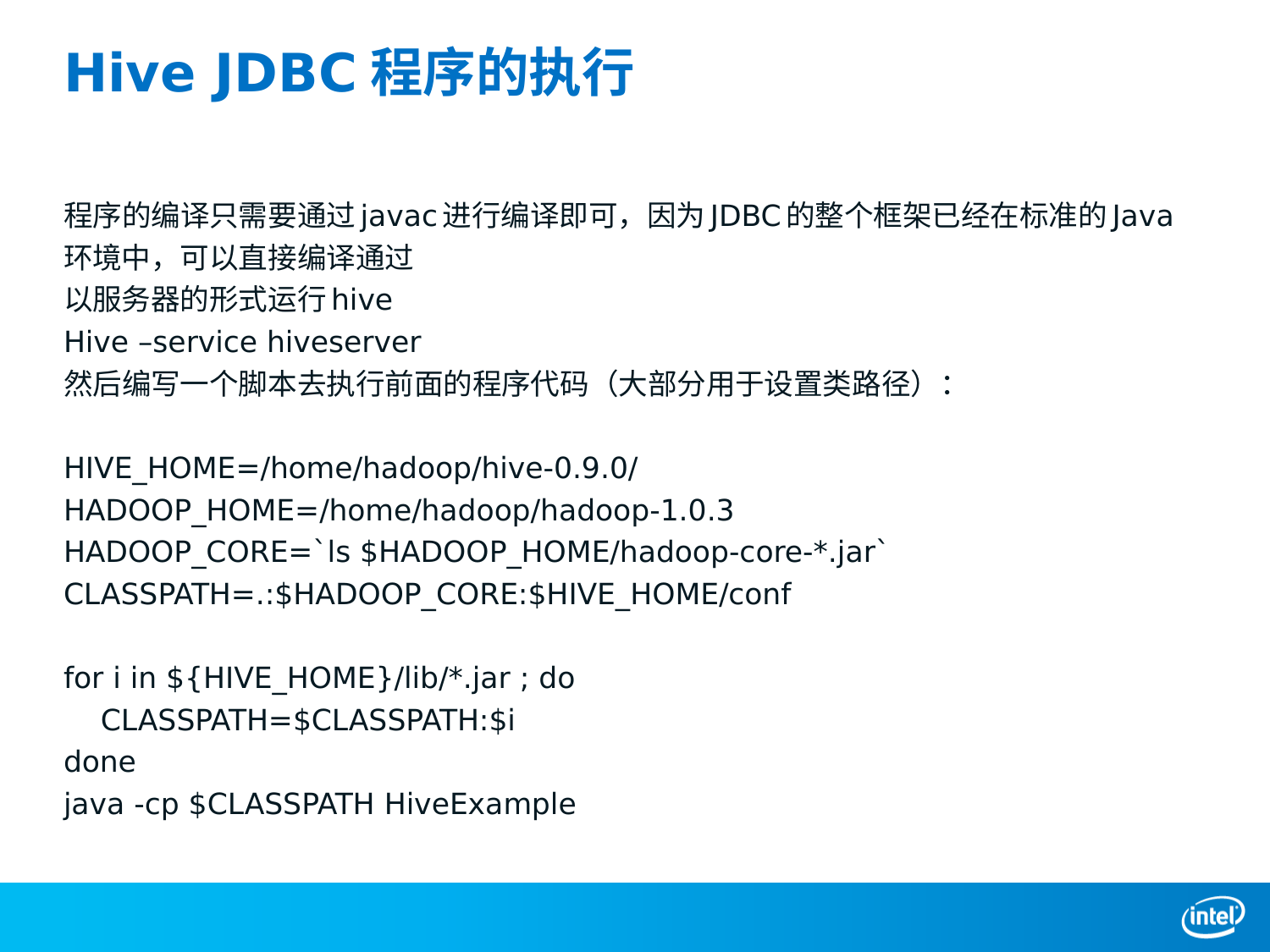

# Hive JDBC程序的执行
程序的编译只需要通过javac进行编译即可，因为JDBC的整个框架已经在标准的Java环境中，可以直接编译通过
以服务器的形式运行hive
Hive –service hiveserver
然后编写一个脚本去执行前面的程序代码（大部分用于设置类路径）：

HIVE_HOME=/home/hadoop/hive-0.9.0/
HADOOP_HOME=/home/hadoop/hadoop-1.0.3
HADOOP_CORE=`ls $HADOOP_HOME/hadoop-core-*.jar`
CLASSPATH=.:$HADOOP_CORE:$HIVE_HOME/conf

for i in ${HIVE_HOME}/lib/*.jar ; do
    CLASSPATH=$CLASSPATH:$i
done
java -cp $CLASSPATH HiveExample